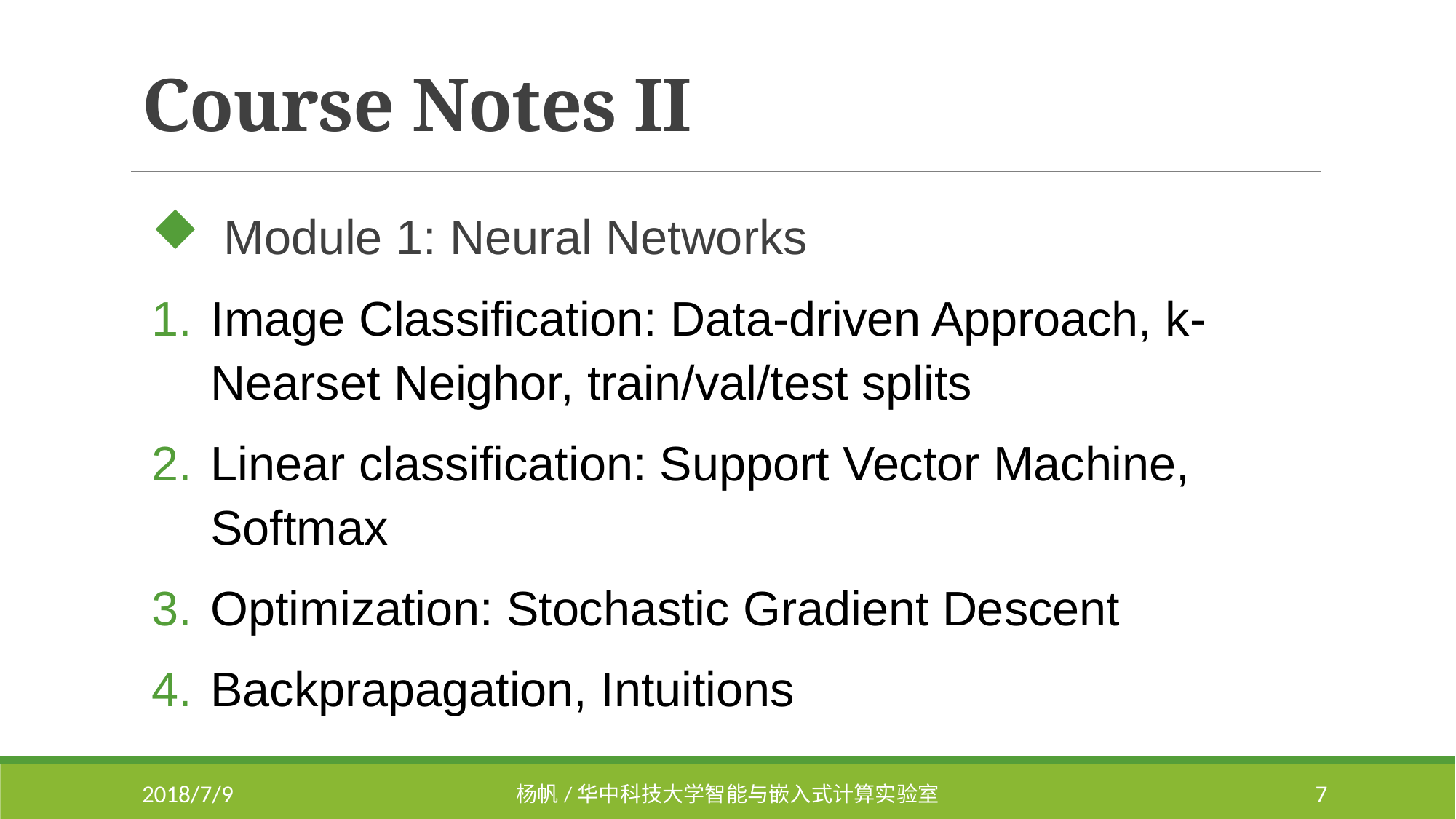

# Course Notes II
 Module 1: Neural Networks
Image Classification: Data-driven Approach, k-Nearset Neighor, train/val/test splits
Linear classification: Support Vector Machine, Softmax
Optimization: Stochastic Gradient Descent
Backprapagation, Intuitions

2018/7/9
杨帆/华中科技大学智能与嵌入式计算实验室
7